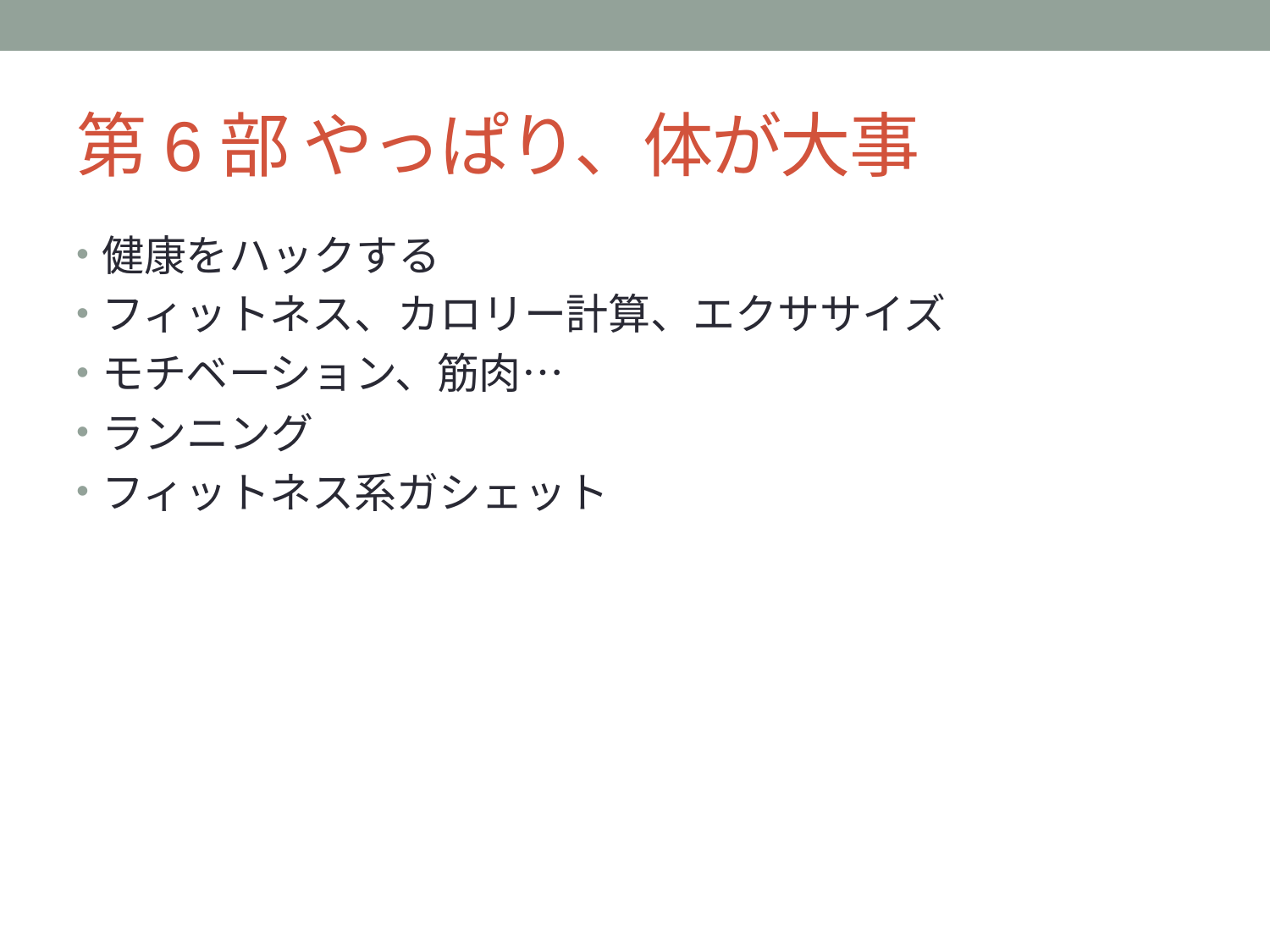

# 第6部 やっぱり、体が大事
健康をハックする
フィットネス、カロリー計算、エクササイズ
モチベーション、筋肉…
ランニング
フィットネス系ガシェット